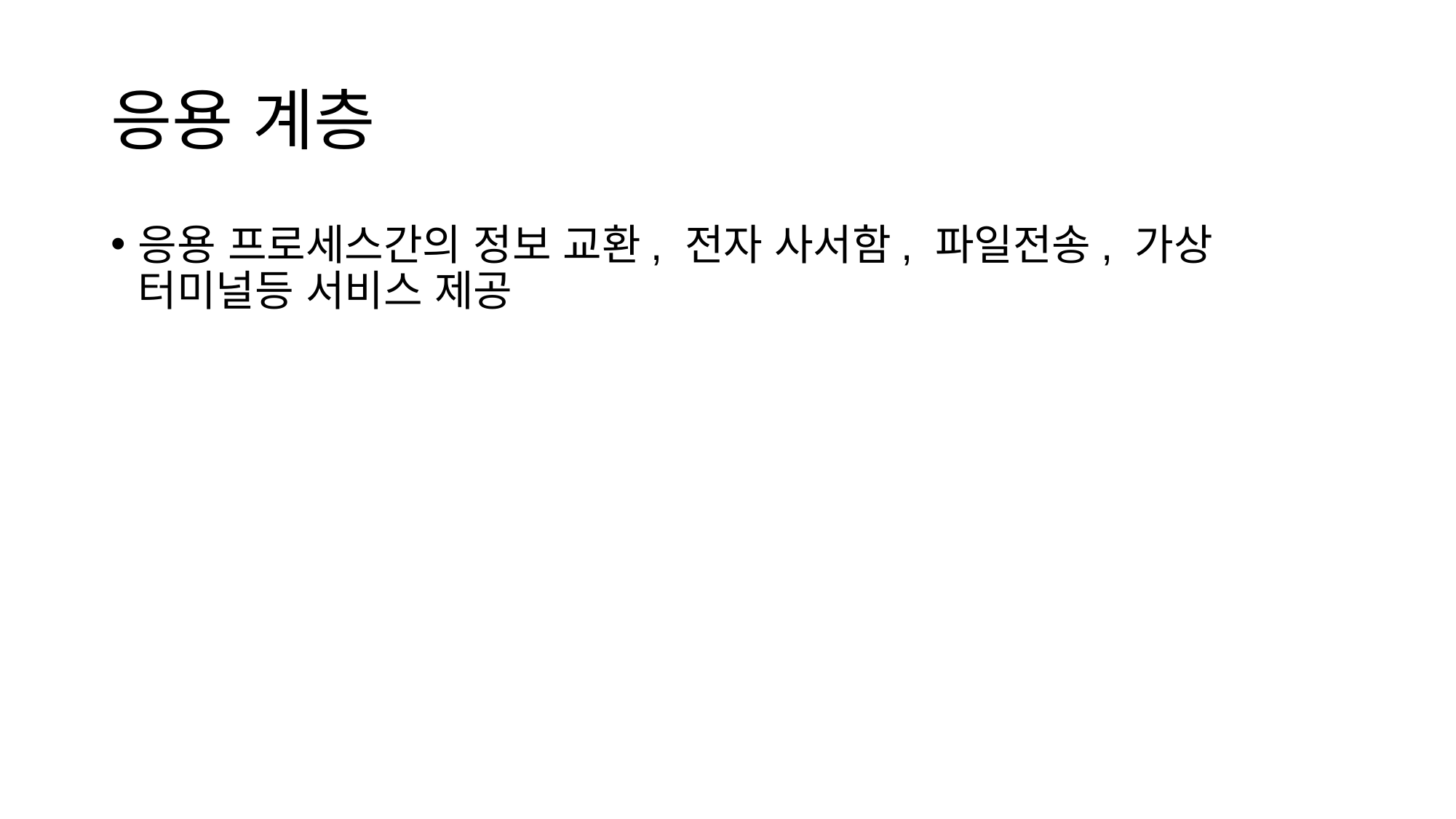

# 응용 계층
응용 프로세스간의 정보 교환, 전자 사서함, 파일전송, 가상 터미널등 서비스 제공